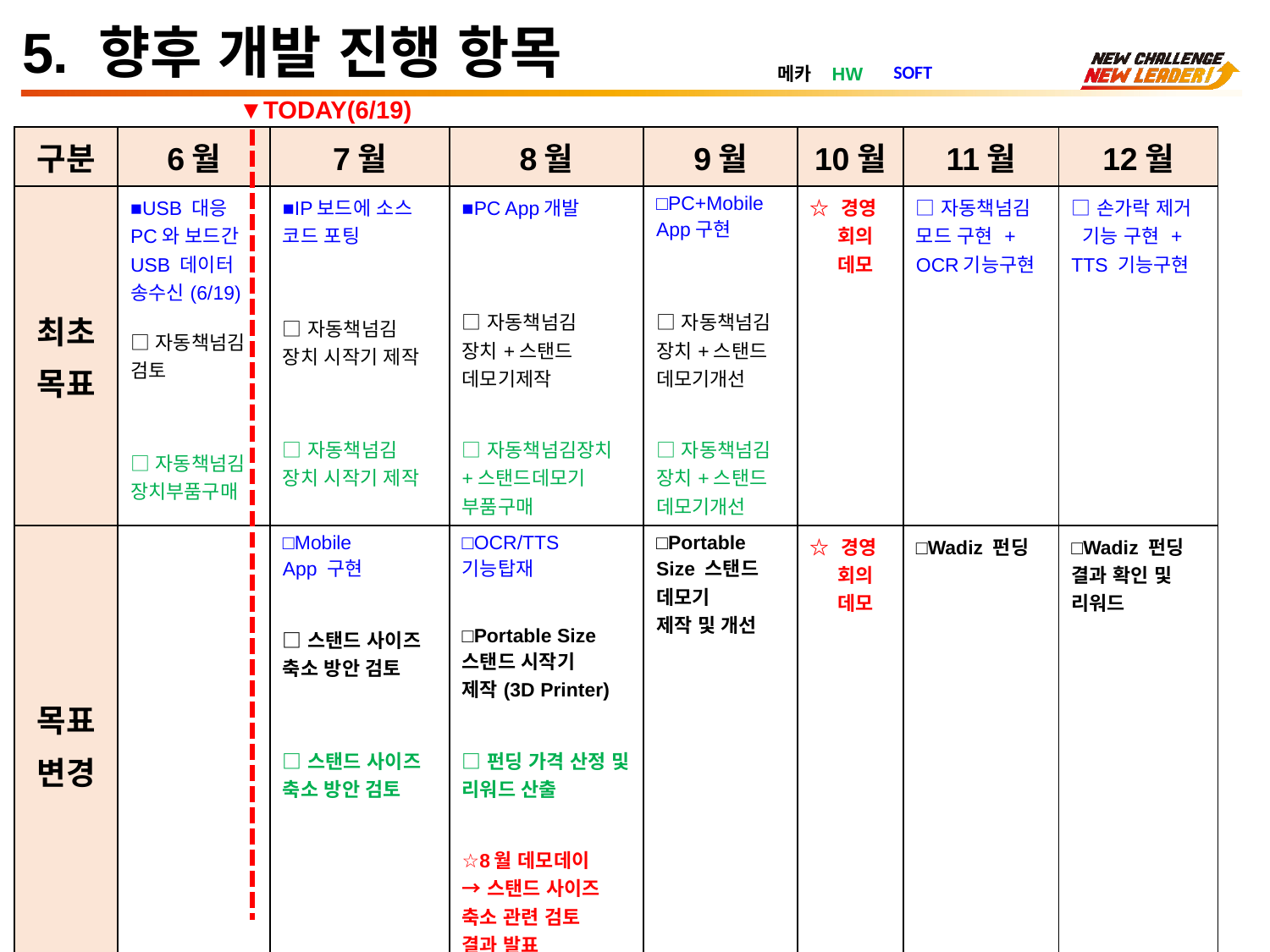

5. 향후 개발 진행 항목
SOFT
메카
HW
▼TODAY(6/19)
| 구분 | 6월 | 7월 | 8월 | 9월 | 10월 | 11월 | 12월 |
| --- | --- | --- | --- | --- | --- | --- | --- |
| 최초 목표 | ■USB 대응 PC와 보드간 USB 데이터 송수신(6/19) □자동책넘김 검토 □자동책넘김 장치부품구매 | ■IP보드에 소스 코드 포팅 □자동책넘김 장치 시작기 제작 □자동책넘김 장치 시작기 제작 | ■PC App개발 □자동책넘김 장치+스탠드 데모기제작 □자동책넘김장치 +스탠드데모기 부품구매 | □PC+Mobile App구현 □자동책넘김 장치+스탠드 데모기개선 □자동책넘김 장치+스탠드 데모기개선 | ☆ 경영 회의 데모 | □자동책넘김 모드 구현 + OCR기능구현 | □손가락 제거 기능 구현 + TTS 기능구현 |
| 목표 변경 |  | □Mobile App 구현 □스탠드 사이즈 축소 방안 검토 □스탠드 사이즈 축소 방안 검토 | □OCR/TTS 기능탑재 □Portable Size 스탠드 시작기 제작(3D Printer) □펀딩 가격 산정 및 리워드 산출 ☆8월 데모데이 →스탠드 사이즈 축소 관련 검토 결과 발표 | □Portable Size 스탠드 데모기 제작 및 개선 | ☆ 경영 회의 데모 | □Wadiz 펀딩 | □Wadiz 펀딩 결과 확인 및 리워드 |